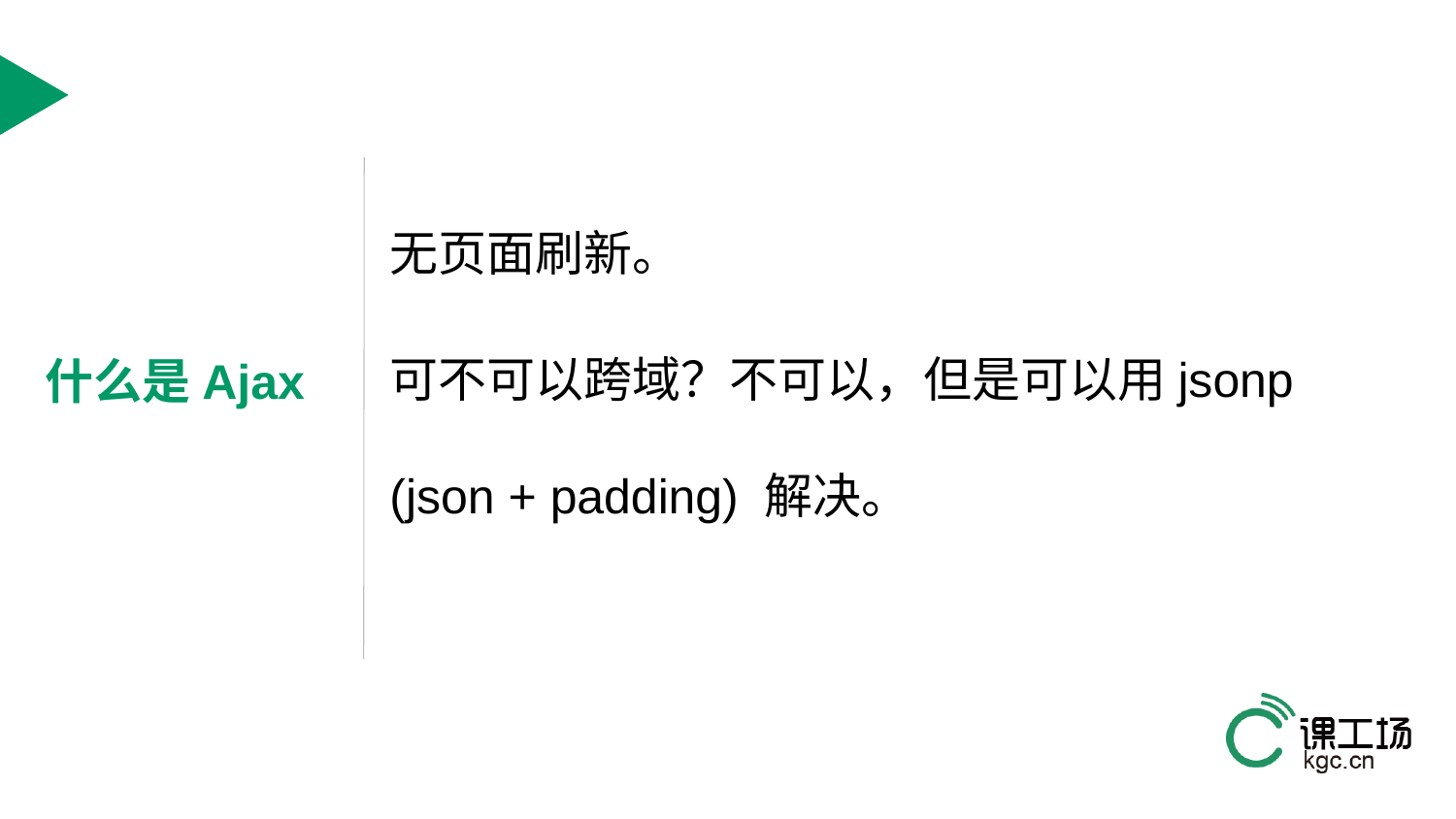

无页面刷新。
可不可以跨域？不可以，但是可以用jsonp (json + padding) 解决。
什么是Ajax